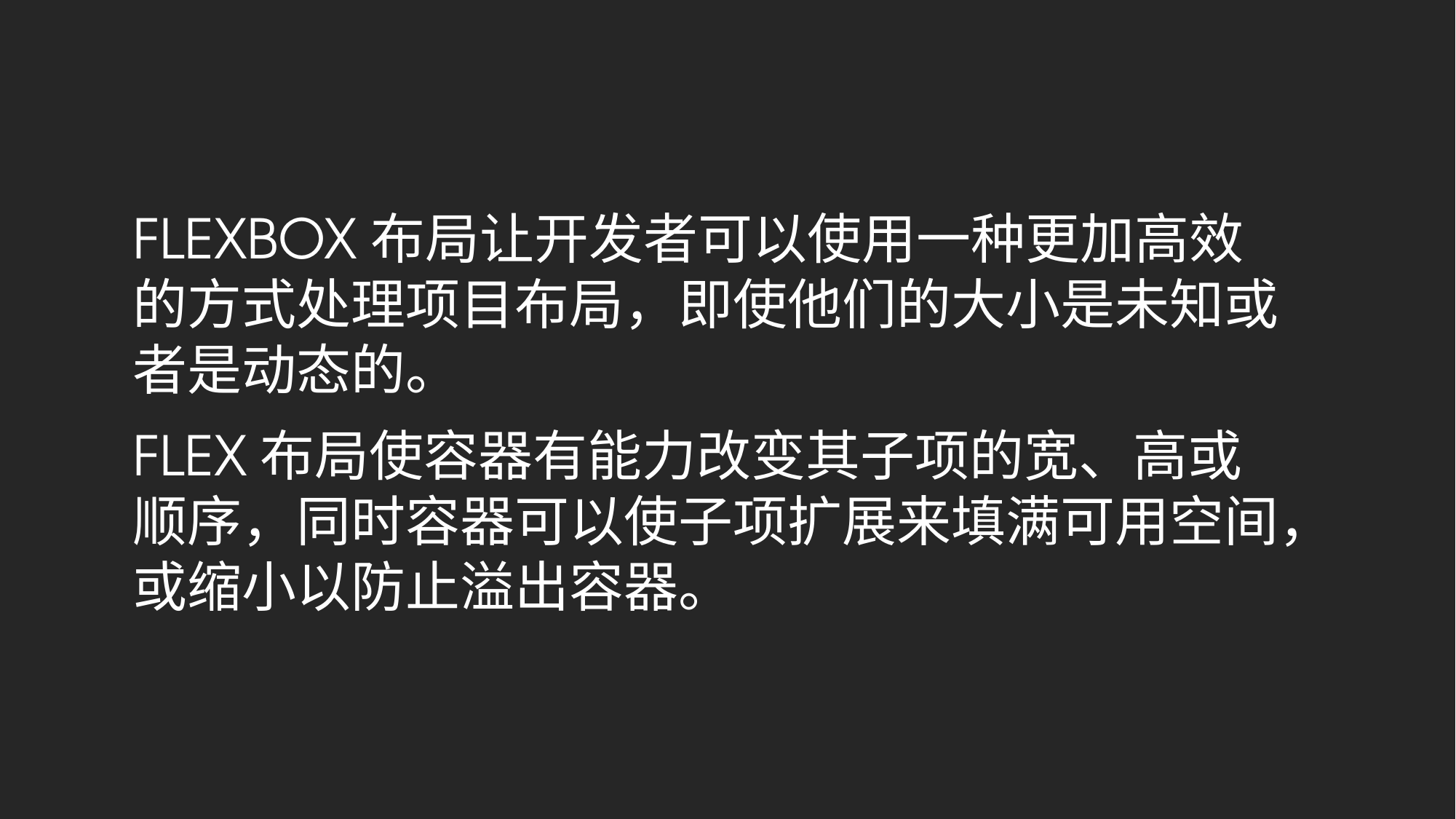

Flexbox布局让开发者可以使用一种更加高效的方式处理项目布局，即使他们的大小是未知或者是动态的。
Flex布局使容器有能力改变其子项的宽、高或顺序，同时容器可以使子项扩展来填满可用空间，或缩小以防止溢出容器。